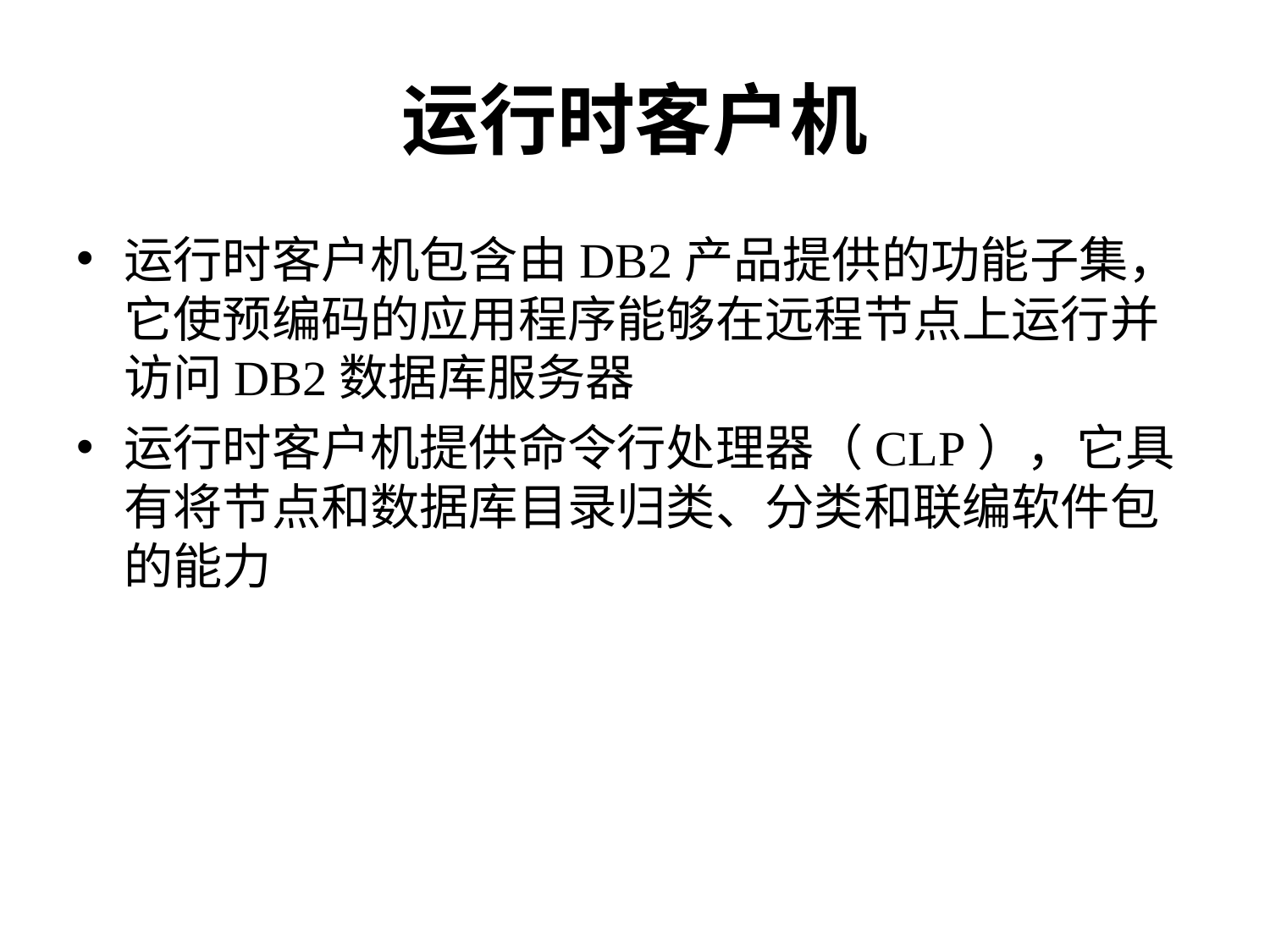

# 运行时客户机
运行时客户机包含由DB2产品提供的功能子集，它使预编码的应用程序能够在远程节点上运行并访问DB2数据库服务器
运行时客户机提供命令行处理器（CLP），它具有将节点和数据库目录归类、分类和联编软件包的能力